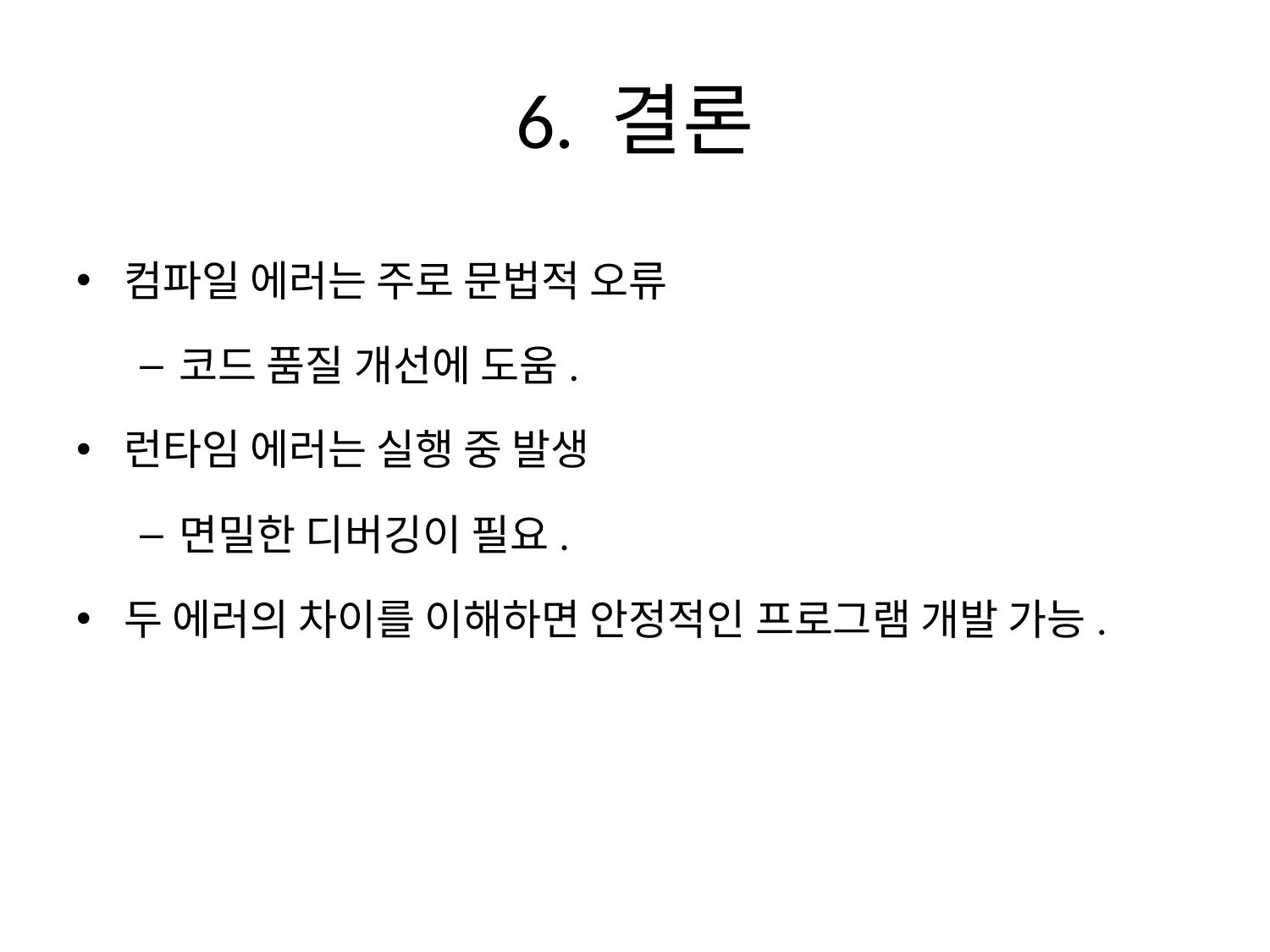

# 6. 결론
컴파일 에러는 주로 문법적 오류
코드 품질 개선에 도움.
런타임 에러는 실행 중 발생
면밀한 디버깅이 필요.
두 에러의 차이를 이해하면 안정적인 프로그램 개발 가능.